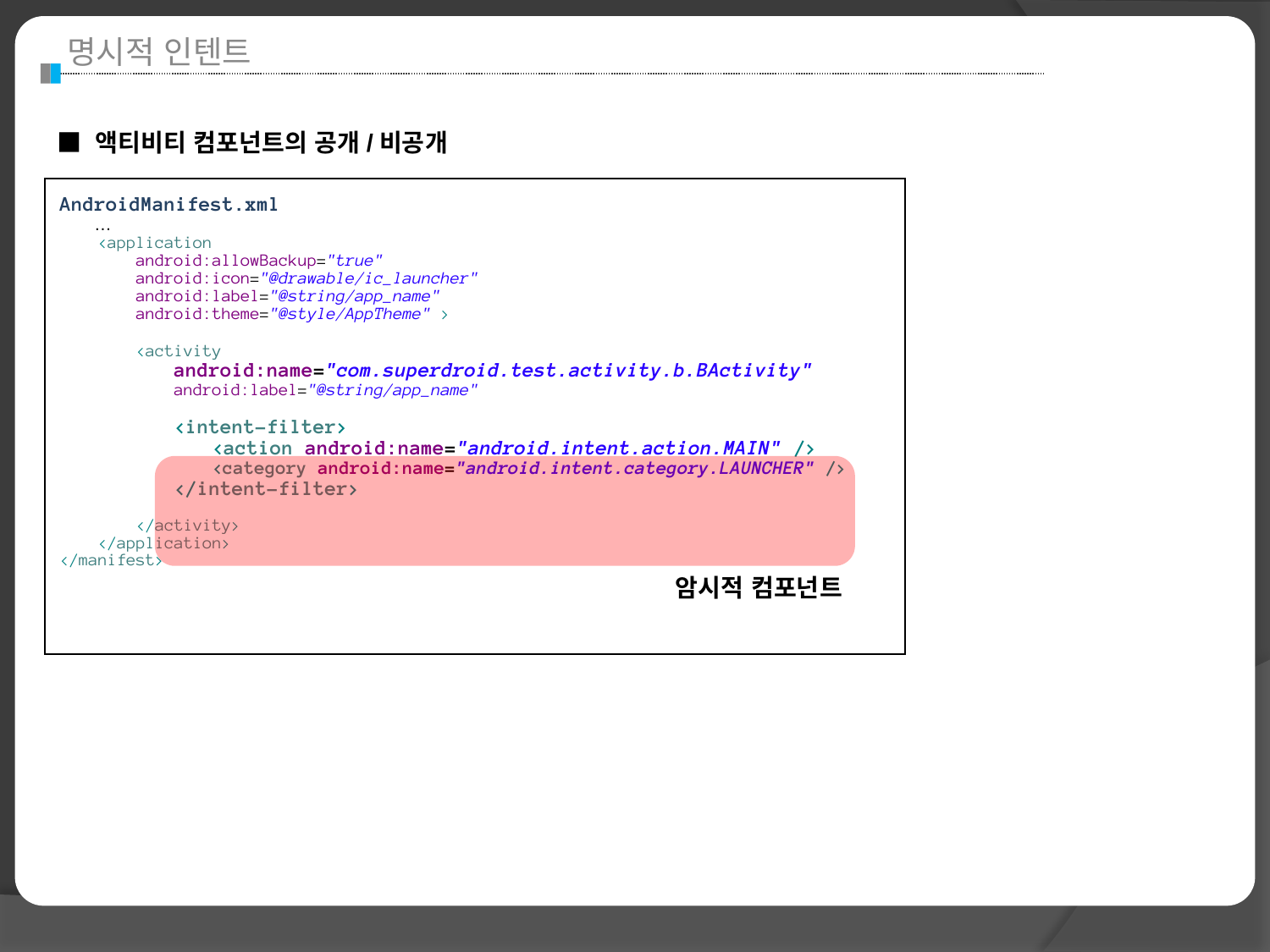

명시적 인텐트

■ 액티비티 컴포넌트의 공개/비공개

| AndroidManifest.xml … <application android:allowBackup="true" android:icon="@drawable/ic\_launcher" android:label="@string/app\_name" android:theme="@style/AppTheme" > <activity android:name="com.superdroid.test.activity.b.BActivity" android:label="@string/app\_name" <intent-filter> <action android:name="android.intent.action.MAIN" /> <category android:name="android.intent.category.LAUNCHER" /> </intent-filter> </activity> </application> </manifest> |
| --- |

암시적 컴포넌트